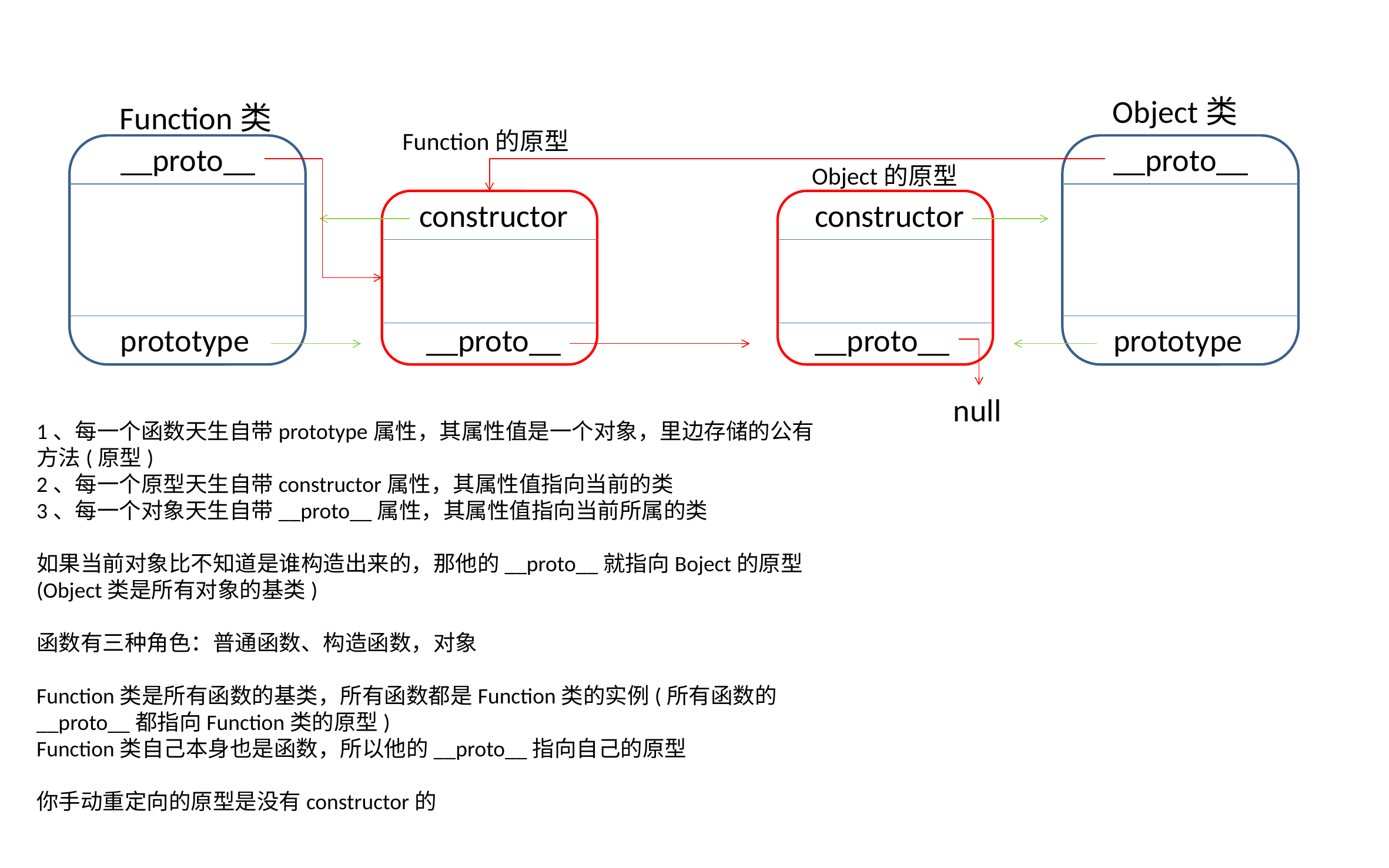

Object类
Function类
Function的原型

__proto__

__proto__
Object的原型

constructor

constructor
prototype
__proto__
__proto__
prototype
null
1、每一个函数天生自带prototype属性，其属性值是一个对象，里边存储的公有方法(原型)
2、每一个原型天生自带constructor属性，其属性值指向当前的类
3、每一个对象天生自带__proto__属性，其属性值指向当前所属的类

如果当前对象比不知道是谁构造出来的，那他的__proto__就指向Boject的原型
(Object类是所有对象的基类)

函数有三种角色：普通函数、构造函数，对象

Function类是所有函数的基类，所有函数都是Function类的实例(所有函数的__proto__都指向Function类的原型)
Function类自己本身也是函数，所以他的__proto__指向自己的原型

你手动重定向的原型是没有constructor的